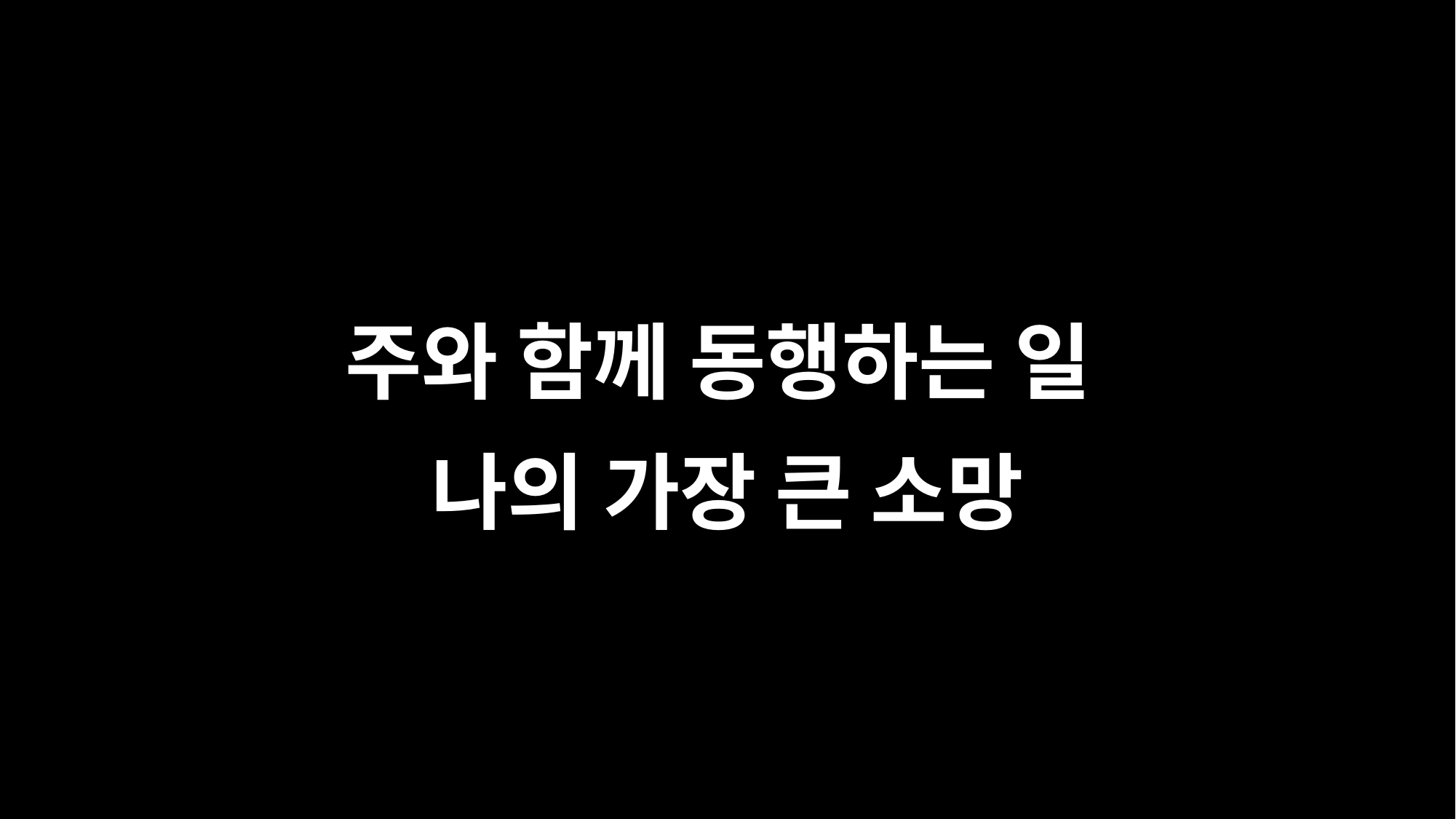

주와 함께 동행하는 일
나의 가장 큰 소망